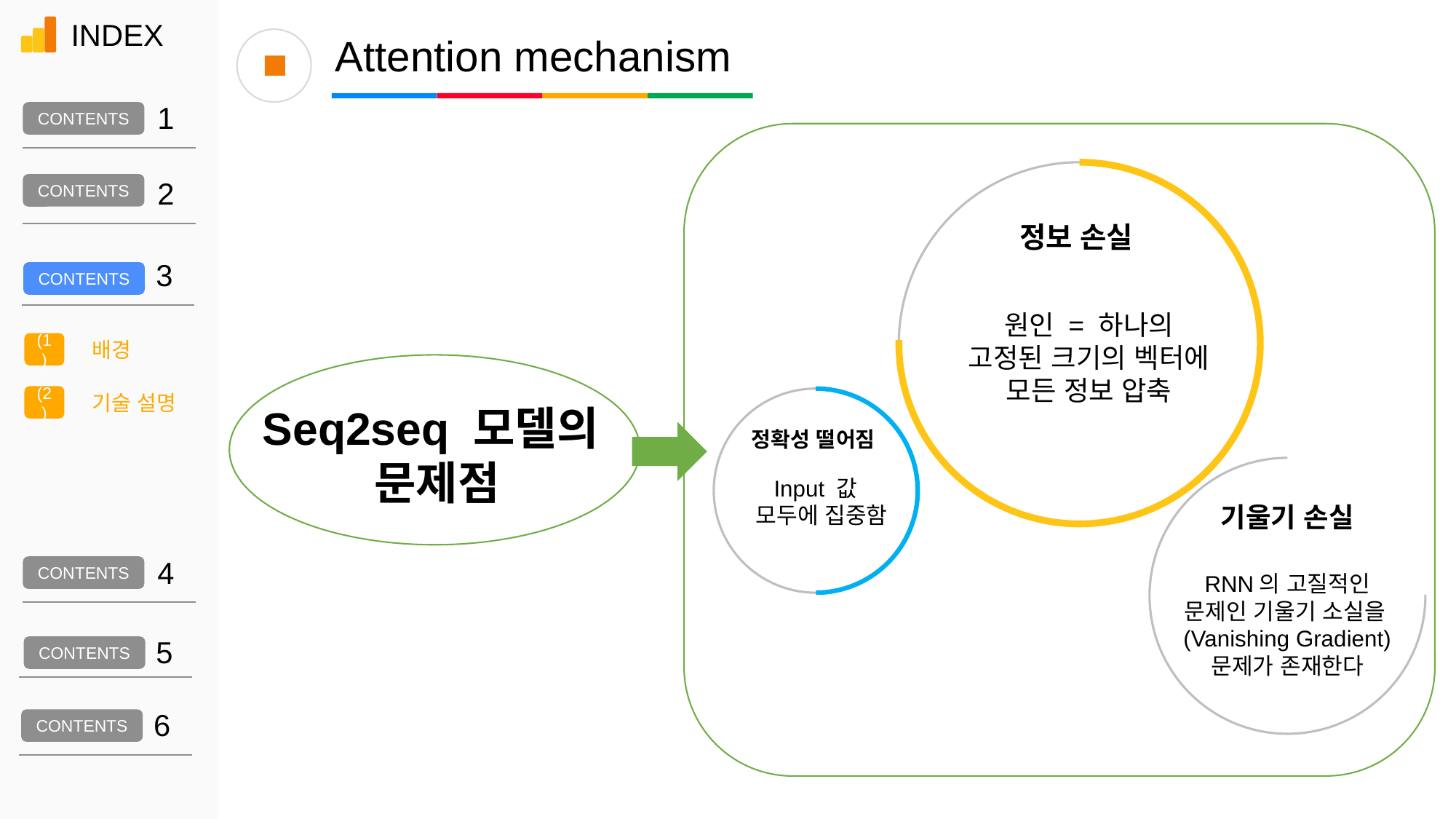

INDEX

Attention mechanism

1
CONTENTS

2
CONTENTS
정보 손실
3
CONTENTS
원인 = 하나의 고정된 크기의 벡터에 모든 정보 압축
배경
(1)

기술 설명
(2)

Seq2seq 모델의
문제점
정확성 떨어짐

Input 값
 모두에 집중함
기울기 손실
4
CONTENTS
RNN의 고질적인 문제인 기울기 소실을(Vanishing Gradient)
문제가 존재한다
5
CONTENTS
6
CONTENTS